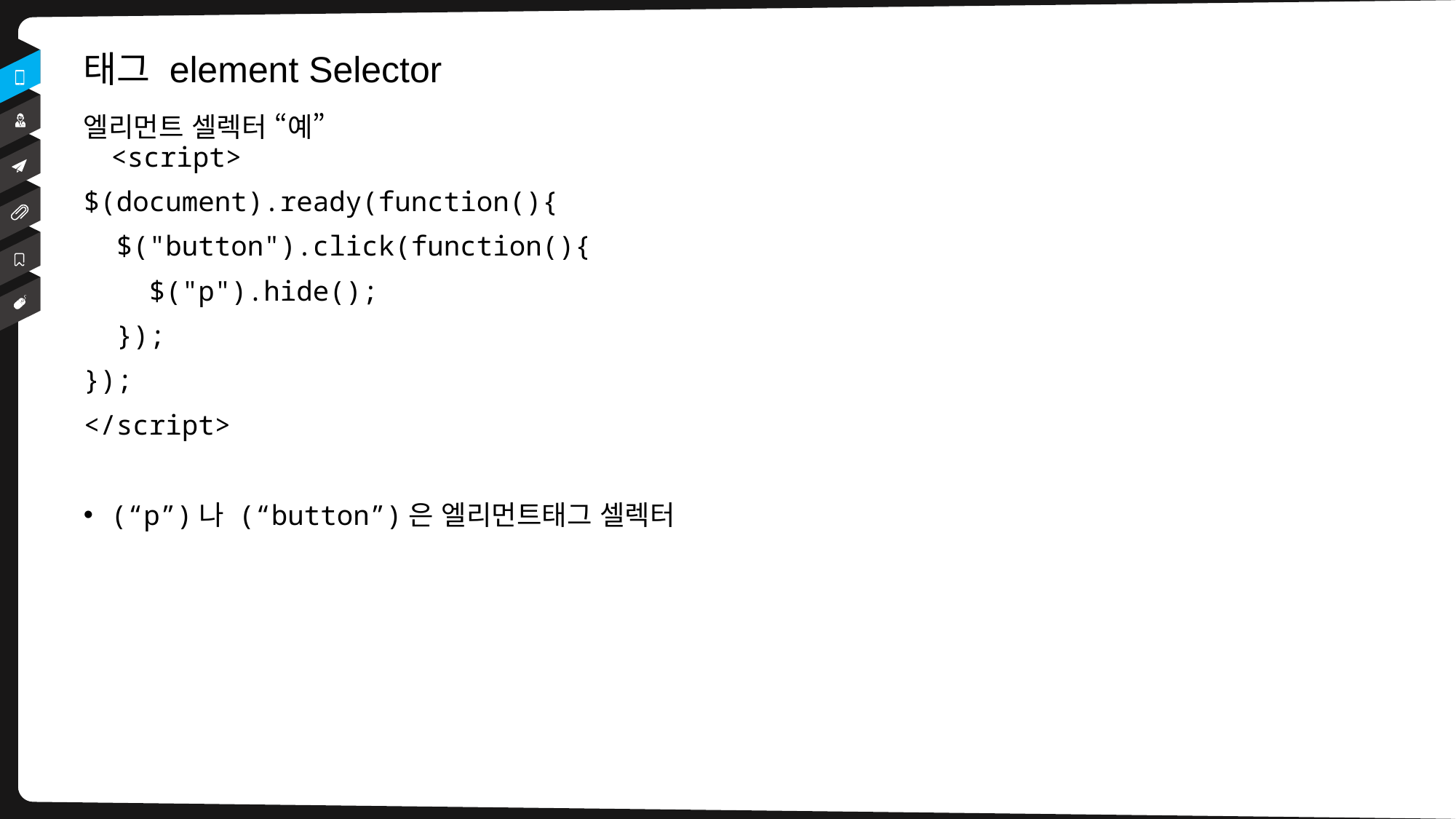

# 태그 element Selector
엘리먼트 셀렉터 “예”
<script>
$(document).ready(function(){
  $("button").click(function(){
    $("p").hide();
  });
});
</script>
(“p”)나 (“button”)은 엘리먼트태그 셀렉터